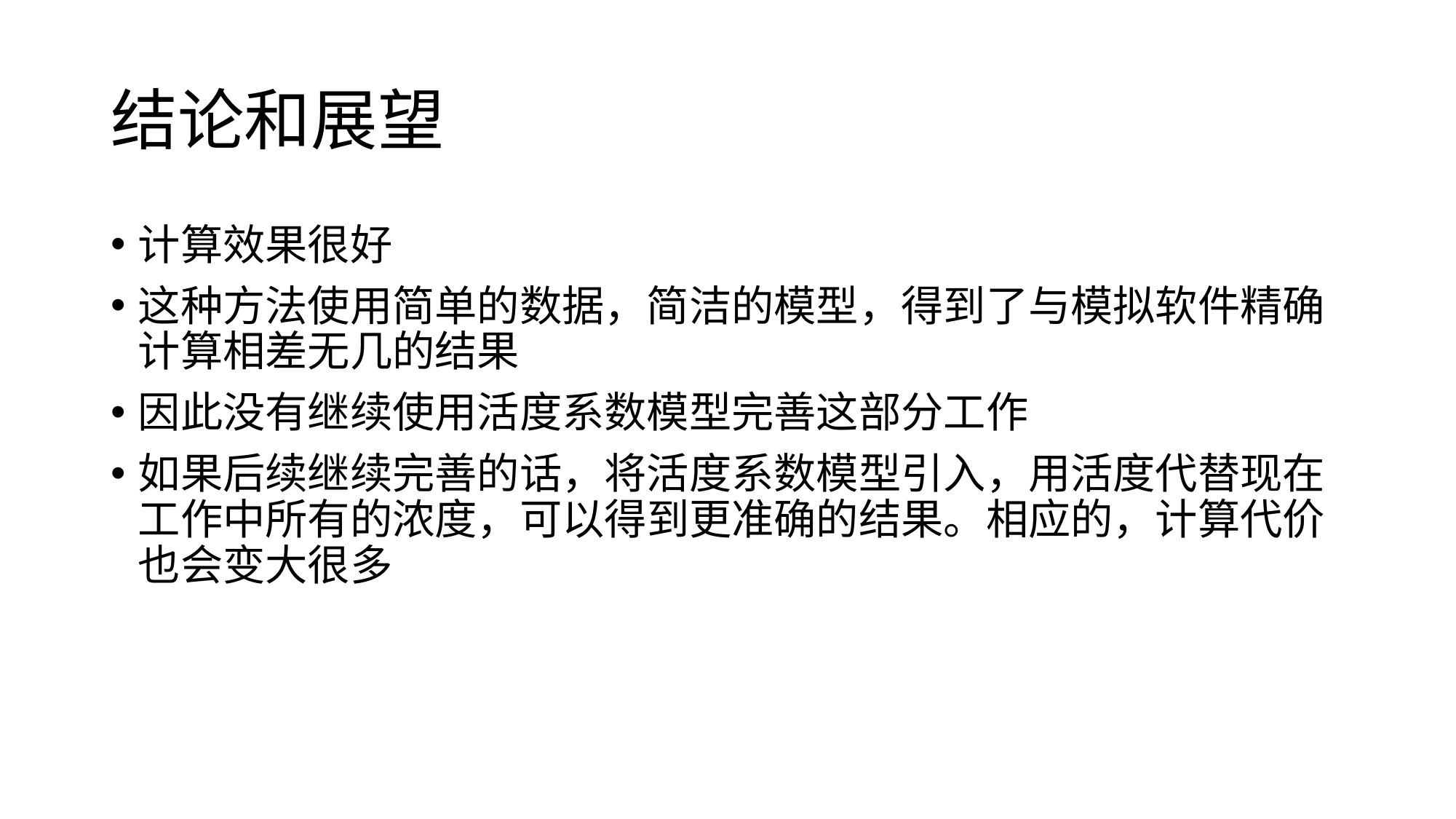

# 结论和展望
计算效果很好
这种方法使用简单的数据，简洁的模型，得到了与模拟软件精确计算相差无几的结果
因此没有继续使用活度系数模型完善这部分工作
如果后续继续完善的话，将活度系数模型引入，用活度代替现在工作中所有的浓度，可以得到更准确的结果。相应的，计算代价也会变大很多